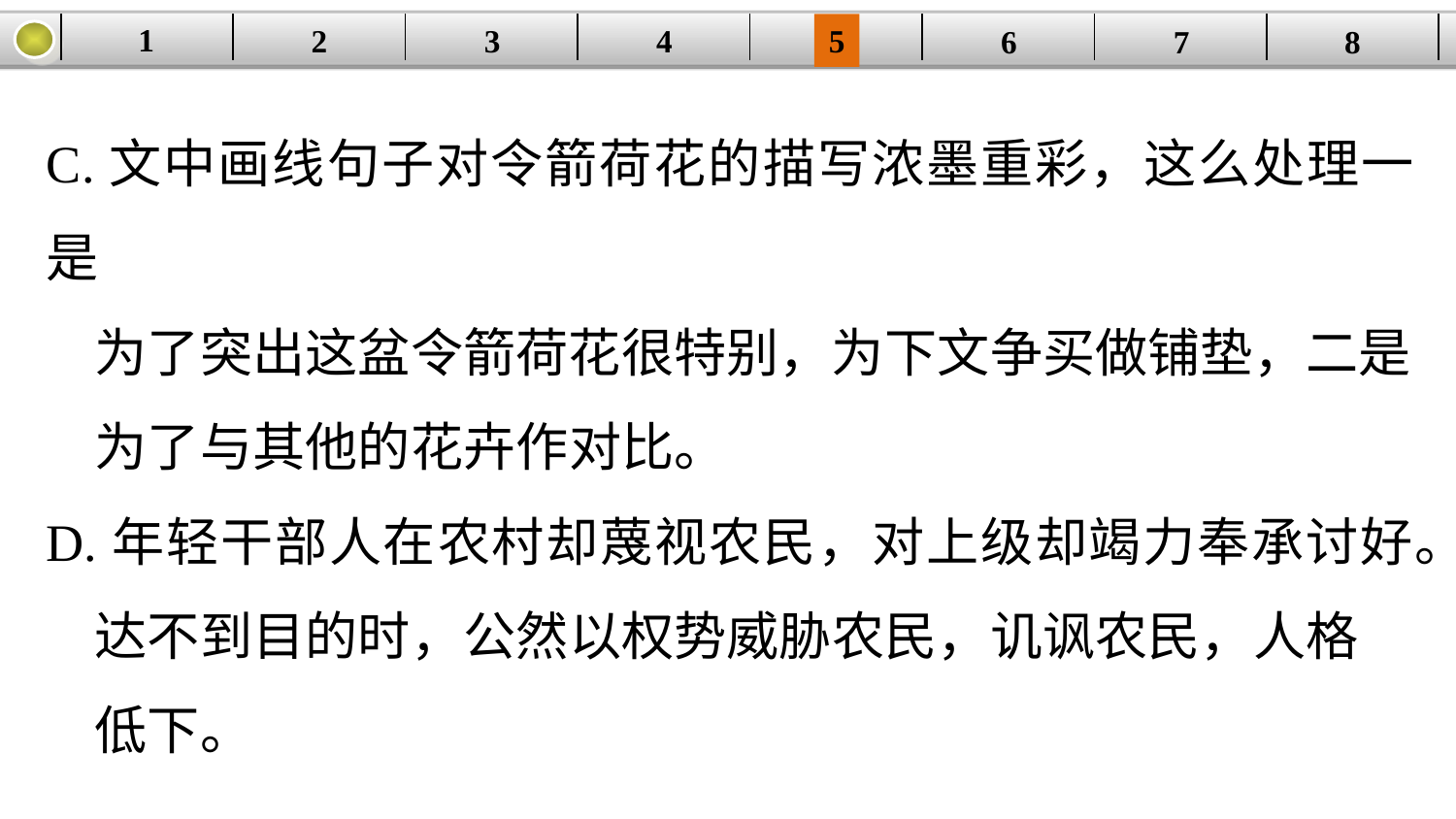

1
2
3
4
|  |  |  |  |  |  |  |  |
| --- | --- | --- | --- | --- | --- | --- | --- |
5
6
7
8

C.文中画线句子对令箭荷花的描写浓墨重彩，这么处理一是
   为了突出这盆令箭荷花很特别，为下文争买做铺垫，二是
   为了与其他的花卉作对比。
D.年轻干部人在农村却蔑视农民，对上级却竭力奉承讨好。
   达不到目的时，公然以权势威胁农民，讥讽农民，人格
   低下。